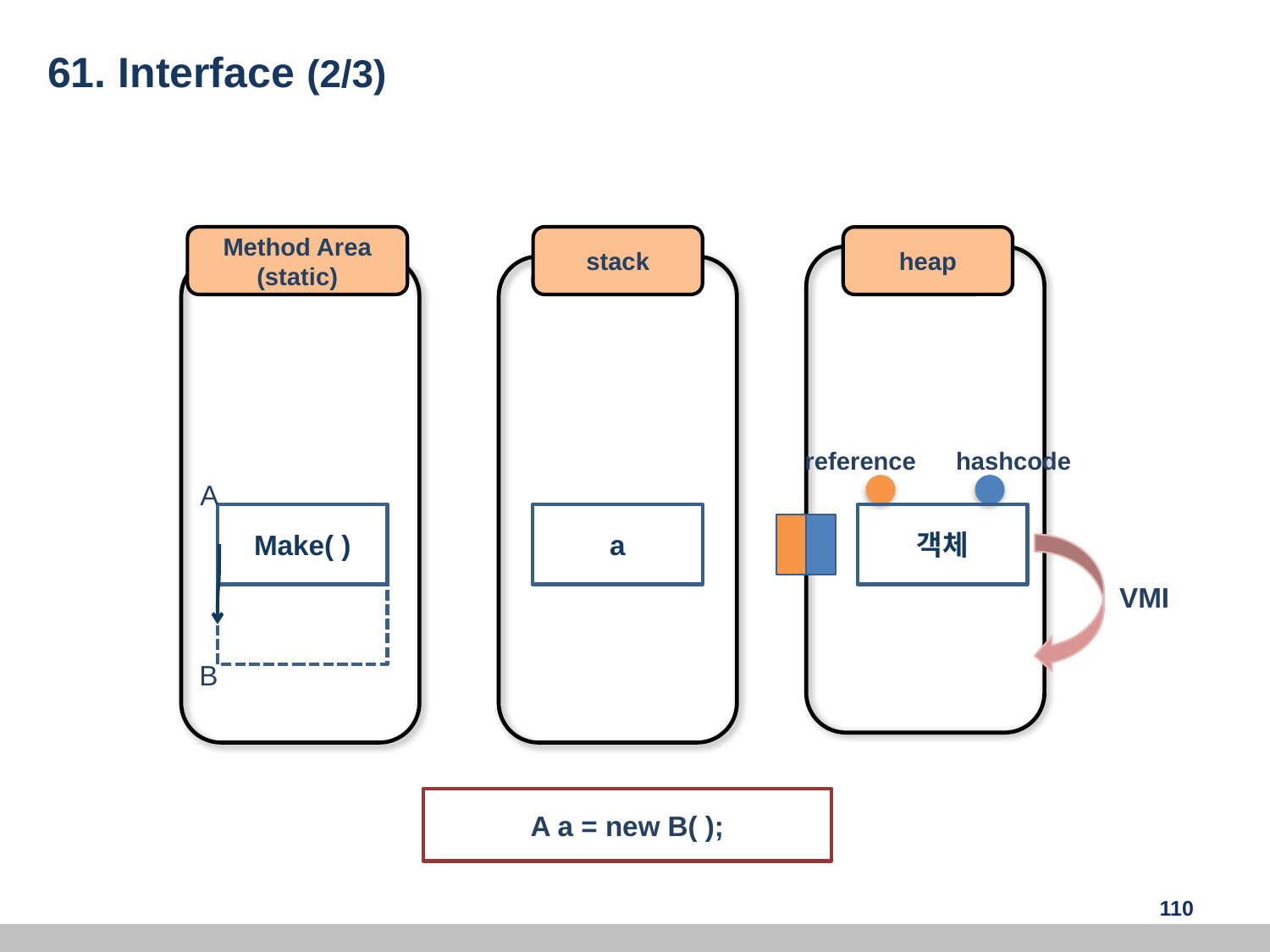

61. Interface (2/3)
Method Area
(static)

A
Make( )

B
stack

a
heap

reference

hashcode

객체

VMI
A a = new B( );
110